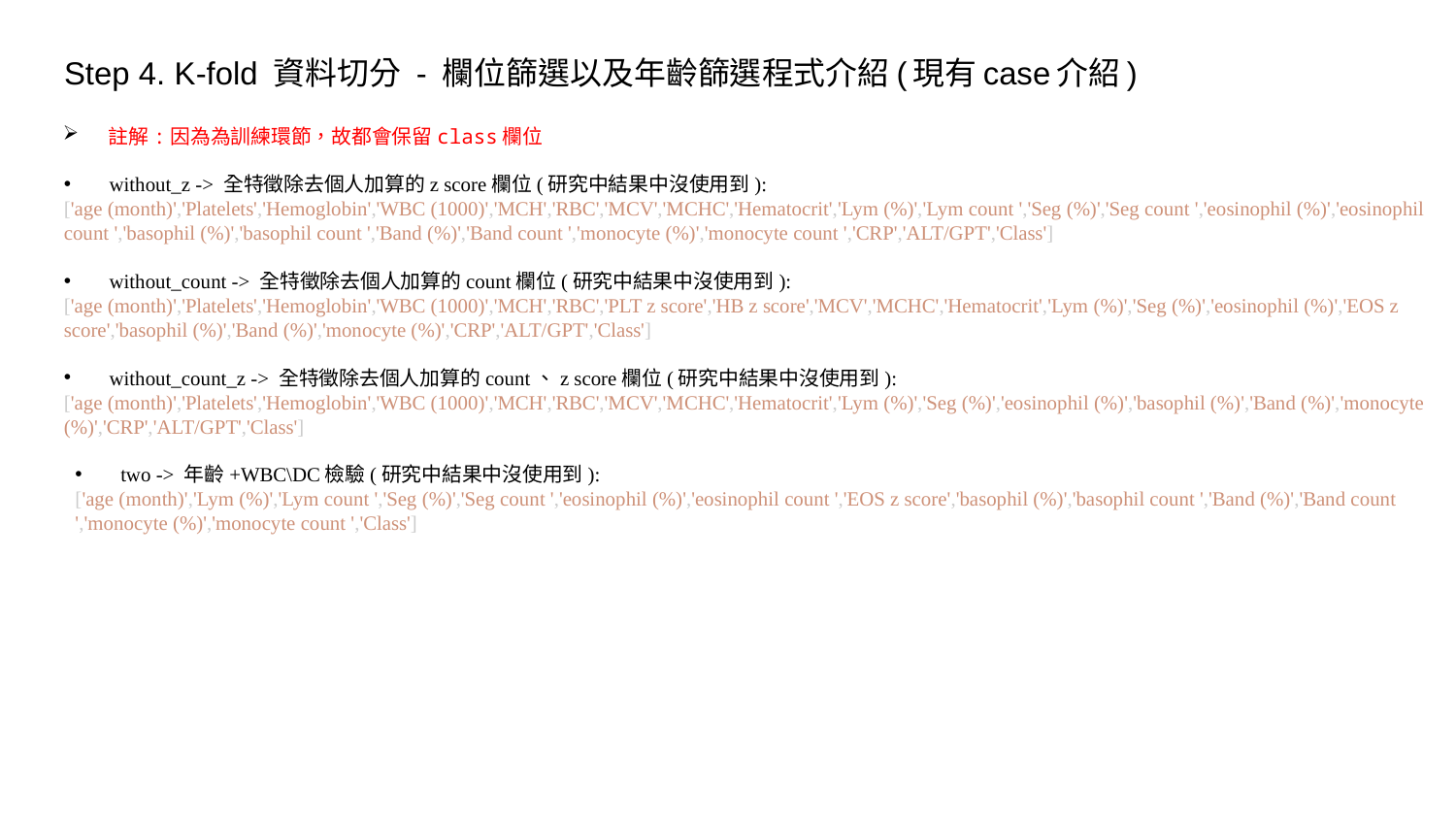

# Step 4. K-fold 資料切分 - 欄位篩選以及年齡篩選程式介紹(現有case介紹)
註解:因為為訓練環節，故都會保留class欄位
without_z -> 全特徵除去個人加算的z score欄位(研究中結果中沒使用到):
['age (month)','Platelets','Hemoglobin','WBC (1000)','MCH','RBC','MCV','MCHC','Hematocrit','Lym (%)','Lym count ','Seg (%)','Seg count ','eosinophil (%)','eosinophil count ','basophil (%)','basophil count ','Band (%)','Band count ','monocyte (%)','monocyte count ','CRP','ALT/GPT','Class']
without_count -> 全特徵除去個人加算的count欄位(研究中結果中沒使用到):
['age (month)','Platelets','Hemoglobin','WBC (1000)','MCH','RBC','PLT z score','HB z score','MCV','MCHC','Hematocrit','Lym (%)','Seg (%)','eosinophil (%)','EOS z score','basophil (%)','Band (%)','monocyte (%)','CRP','ALT/GPT','Class']
without_count_z -> 全特徵除去個人加算的count、z score欄位(研究中結果中沒使用到):
['age (month)','Platelets','Hemoglobin','WBC (1000)','MCH','RBC','MCV','MCHC','Hematocrit','Lym (%)','Seg (%)','eosinophil (%)','basophil (%)','Band (%)','monocyte (%)','CRP','ALT/GPT','Class']
two -> 年齡+WBC\DC檢驗(研究中結果中沒使用到):
['age (month)','Lym (%)','Lym count ','Seg (%)','Seg count ','eosinophil (%)','eosinophil count ','EOS z score','basophil (%)','basophil count ','Band (%)','Band count ','monocyte (%)','monocyte count ','Class']